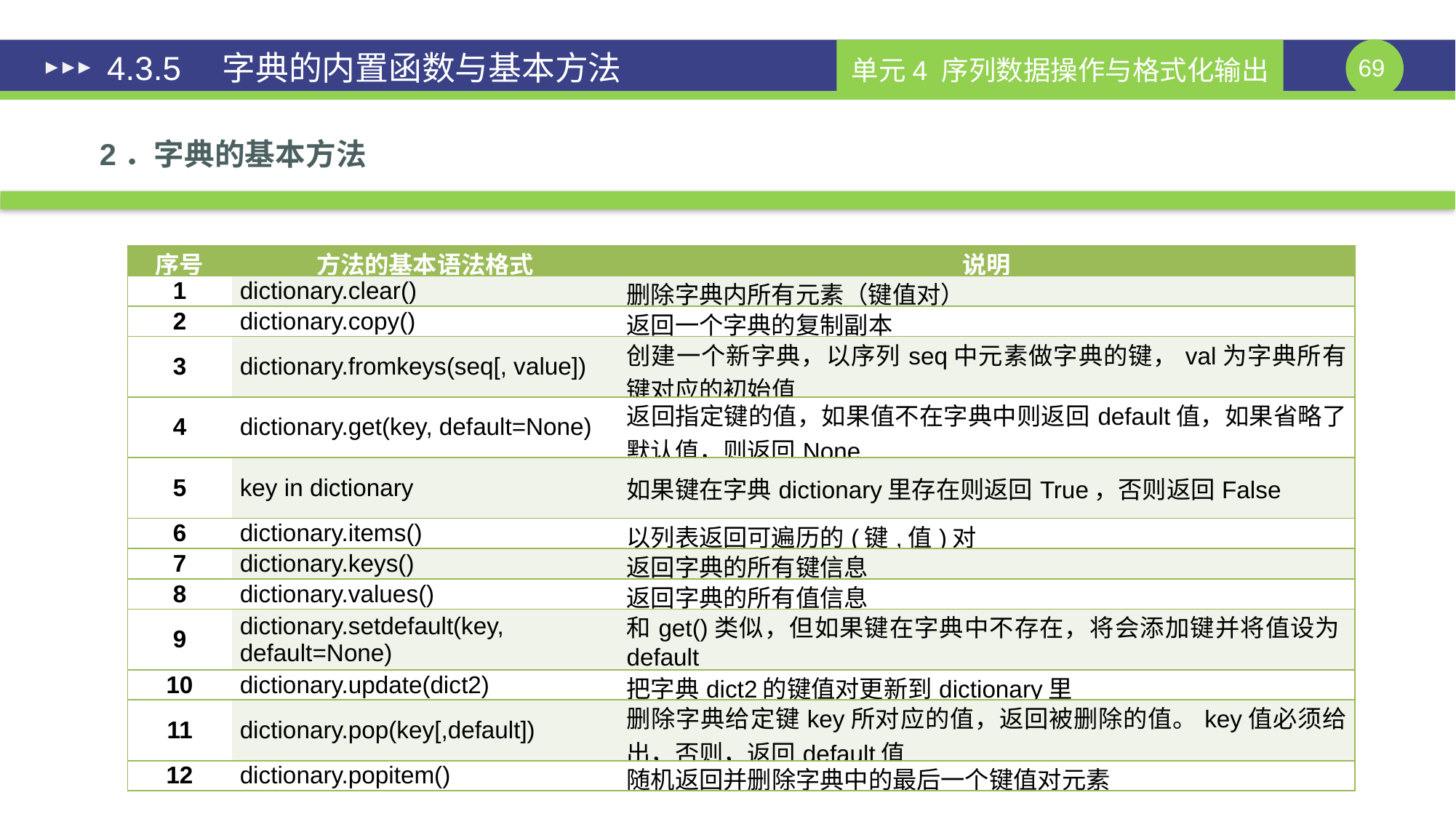

# 4.3.5　字典的内置函数与基本方法
2．字典的基本方法

| 序号 | 方法的基本语法格式 | 说明 |
| --- | --- | --- |
| 1 | dictionary.clear() | 删除字典内所有元素（键值对） |
| 2 | dictionary.copy() | 返回一个字典的复制副本 |
| 3 | dictionary.fromkeys(seq[, value]) | 创建一个新字典，以序列seq中元素做字典的键，val为字典所有键对应的初始值 |
| 4 | dictionary.get(key, default=None) | 返回指定键的值，如果值不在字典中则返回default值，如果省略了默认值，则返回None |
| 5 | key in dictionary | 如果键在字典dictionary里存在则返回True，否则返回False |
| 6 | dictionary.items() | 以列表返回可遍历的(键,值)对 |
| 7 | dictionary.keys() | 返回字典的所有键信息 |
| 8 | dictionary.values() | 返回字典的所有值信息 |
| 9 | dictionary.setdefault(key, default=None) | 和get()类似，但如果键在字典中不存在，将会添加键并将值设为default |
| 10 | dictionary.update(dict2) | 把字典dict2的键值对更新到dictionary里 |
| 11 | dictionary.pop(key[,default]) | 删除字典给定键key所对应的值，返回被删除的值。key值必须给出，否则，返回default值 |
| 12 | dictionary.popitem() | 随机返回并删除字典中的最后一个键值对元素 |